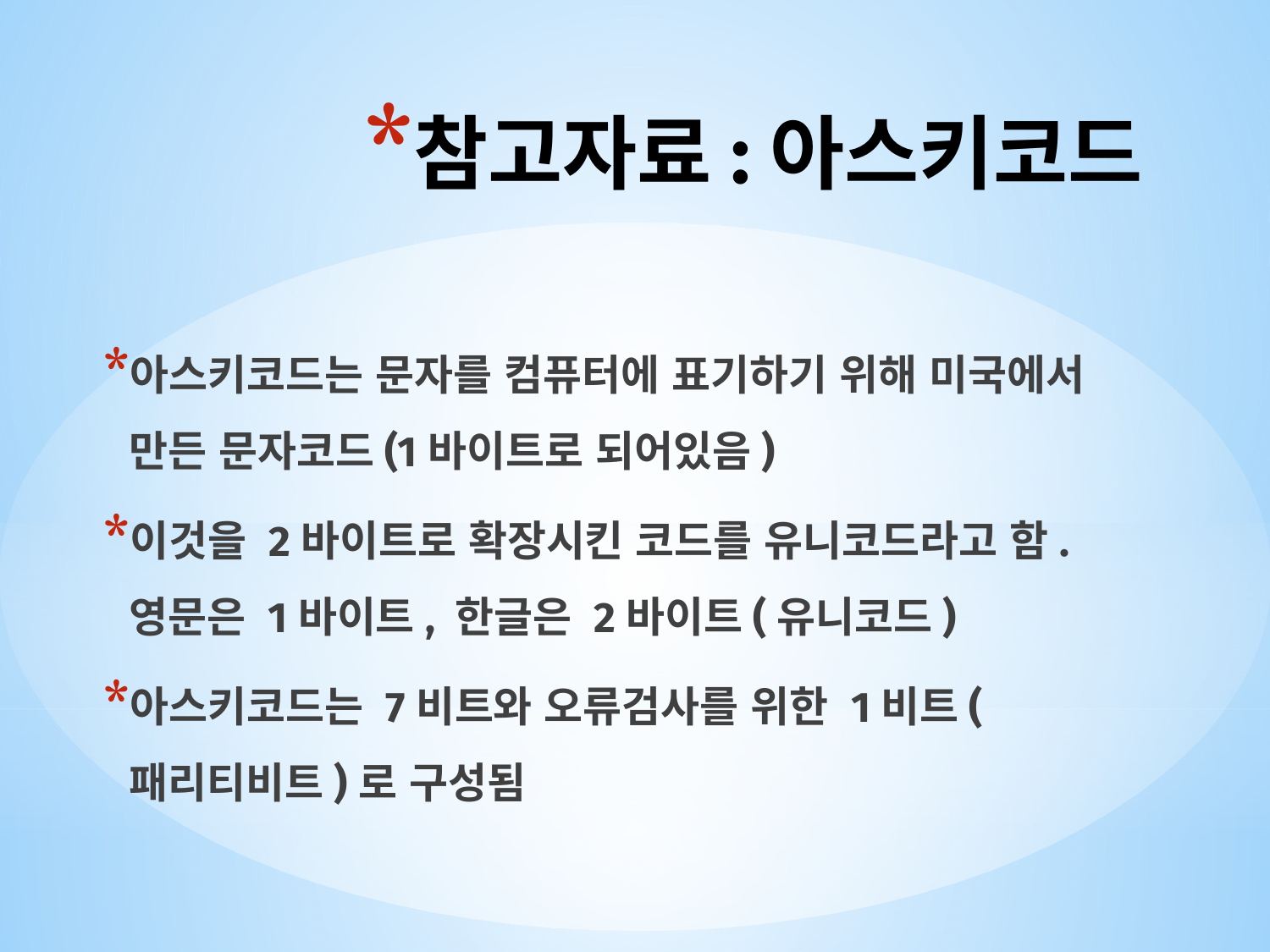

# 참고자료:아스키코드
아스키코드는 문자를 컴퓨터에 표기하기 위해 미국에서 만든 문자코드(1바이트로 되어있음)
이것을 2바이트로 확장시킨 코드를 유니코드라고 함. 영문은 1바이트, 한글은 2바이트(유니코드)
아스키코드는 7비트와 오류검사를 위한 1비트(패리티비트)로 구성됨